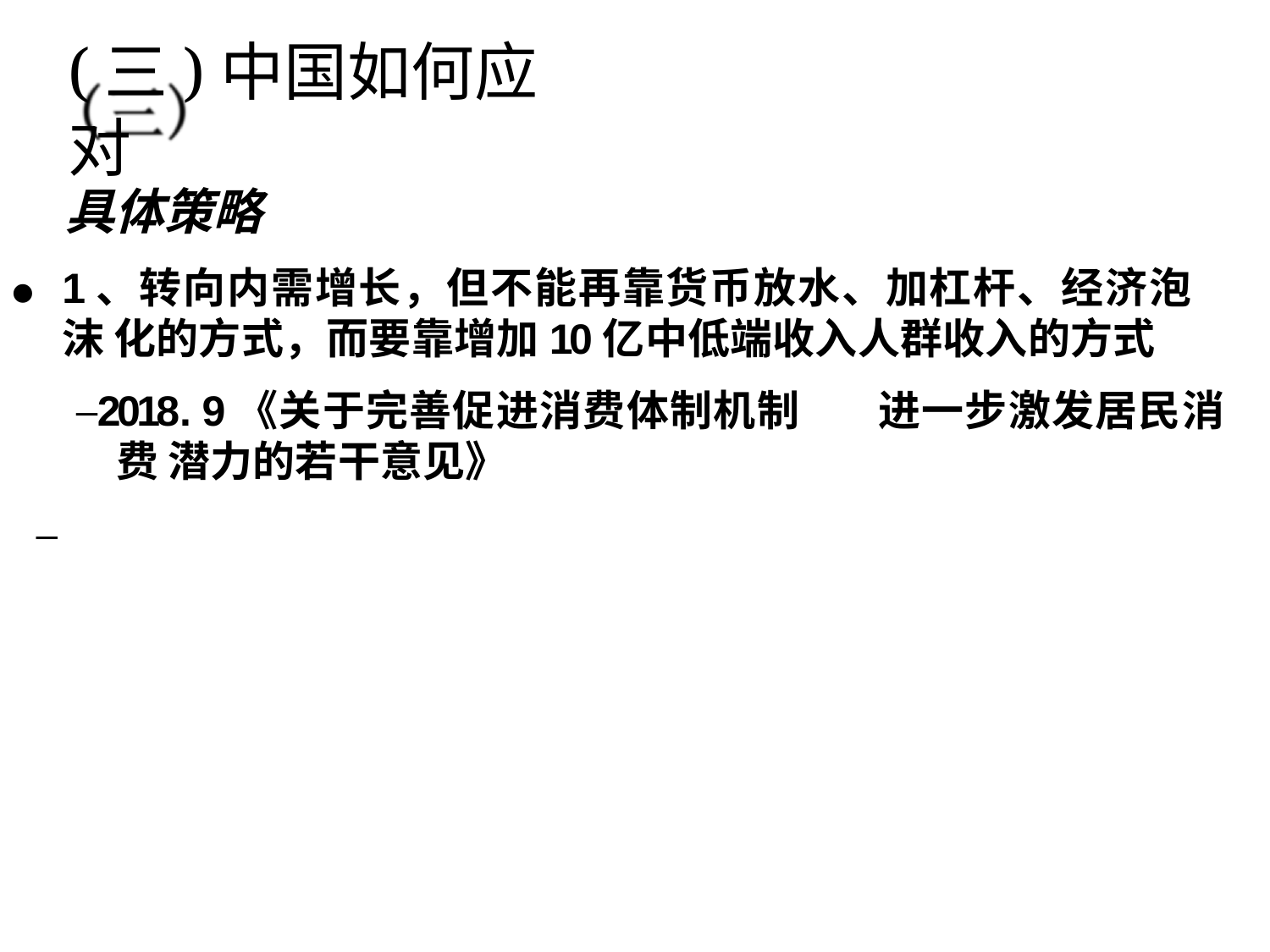

# (三)中国如何应对
具体策略
⚫	1、转向内需增长，但不能再靠货币放水、加杠杆、经济泡沫 化的方式，而要靠增加10亿中低端收入人群收入的方式
–2018.9《关于完善促进消费体制机制	进一步激发居民消费 潜力的若干意见》
–